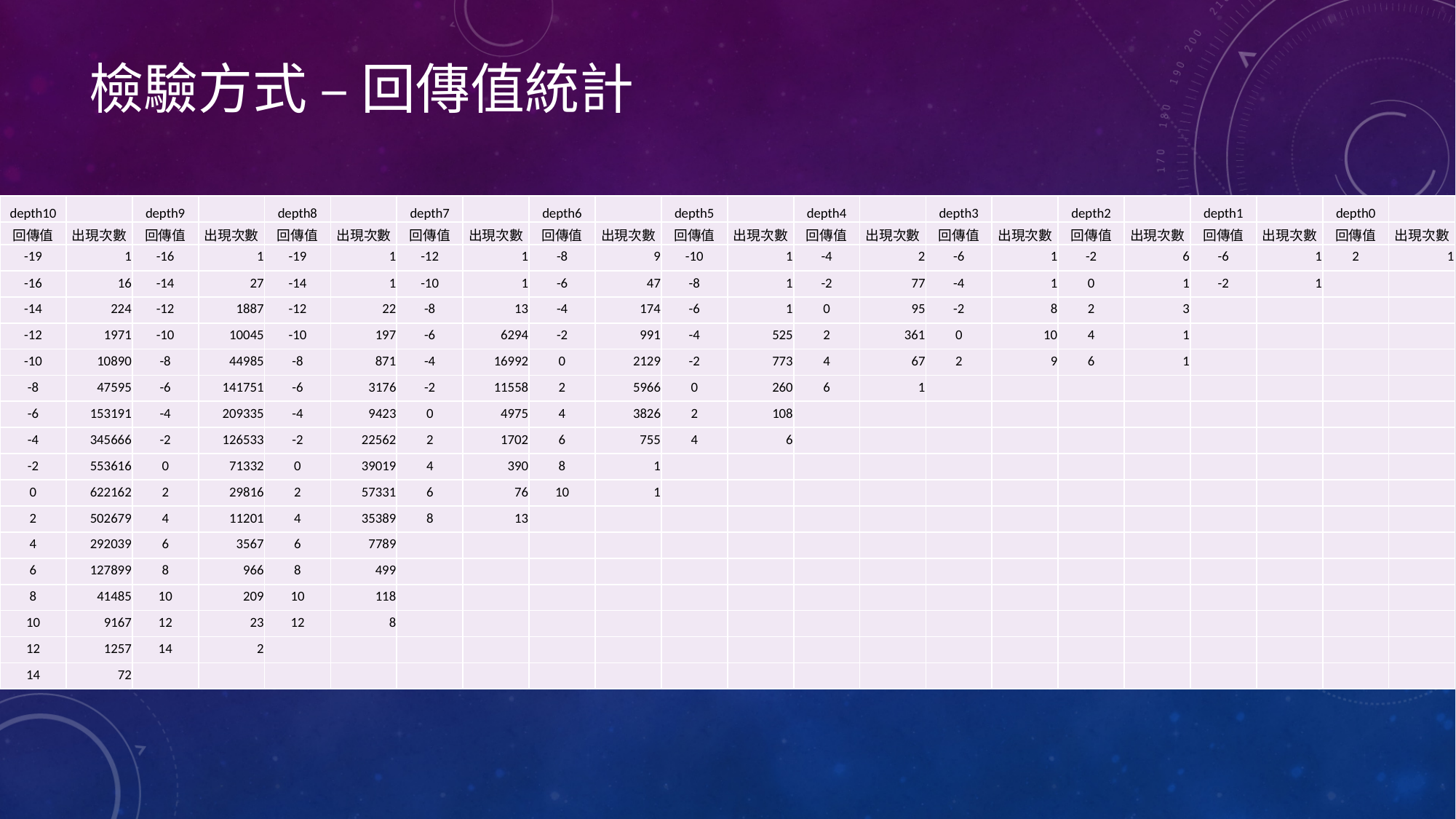

# 檢驗方式 – 回傳值統計
| depth10 |  | depth9 |  | depth8 |  | depth7 |  | depth6 |  | depth5 |  | depth4 |  | depth3 |  | depth2 |  | depth1 |  | depth0 |  |
| --- | --- | --- | --- | --- | --- | --- | --- | --- | --- | --- | --- | --- | --- | --- | --- | --- | --- | --- | --- | --- | --- |
| 回傳值 | 出現次數 | 回傳值 | 出現次數 | 回傳值 | 出現次數 | 回傳值 | 出現次數 | 回傳值 | 出現次數 | 回傳值 | 出現次數 | 回傳值 | 出現次數 | 回傳值 | 出現次數 | 回傳值 | 出現次數 | 回傳值 | 出現次數 | 回傳值 | 出現次數 |
| -19 | 1 | -16 | 1 | -19 | 1 | -12 | 1 | -8 | 9 | -10 | 1 | -4 | 2 | -6 | 1 | -2 | 6 | -6 | 1 | 2 | 1 |
| -16 | 16 | -14 | 27 | -14 | 1 | -10 | 1 | -6 | 47 | -8 | 1 | -2 | 77 | -4 | 1 | 0 | 1 | -2 | 1 |  |  |
| -14 | 224 | -12 | 1887 | -12 | 22 | -8 | 13 | -4 | 174 | -6 | 1 | 0 | 95 | -2 | 8 | 2 | 3 |  |  |  |  |
| -12 | 1971 | -10 | 10045 | -10 | 197 | -6 | 6294 | -2 | 991 | -4 | 525 | 2 | 361 | 0 | 10 | 4 | 1 |  |  |  |  |
| -10 | 10890 | -8 | 44985 | -8 | 871 | -4 | 16992 | 0 | 2129 | -2 | 773 | 4 | 67 | 2 | 9 | 6 | 1 |  |  |  |  |
| -8 | 47595 | -6 | 141751 | -6 | 3176 | -2 | 11558 | 2 | 5966 | 0 | 260 | 6 | 1 |  |  |  |  |  |  |  |  |
| -6 | 153191 | -4 | 209335 | -4 | 9423 | 0 | 4975 | 4 | 3826 | 2 | 108 |  |  |  |  |  |  |  |  |  |  |
| -4 | 345666 | -2 | 126533 | -2 | 22562 | 2 | 1702 | 6 | 755 | 4 | 6 |  |  |  |  |  |  |  |  |  |  |
| -2 | 553616 | 0 | 71332 | 0 | 39019 | 4 | 390 | 8 | 1 |  |  |  |  |  |  |  |  |  |  |  |  |
| 0 | 622162 | 2 | 29816 | 2 | 57331 | 6 | 76 | 10 | 1 |  |  |  |  |  |  |  |  |  |  |  |  |
| 2 | 502679 | 4 | 11201 | 4 | 35389 | 8 | 13 |  |  |  |  |  |  |  |  |  |  |  |  |  |  |
| 4 | 292039 | 6 | 3567 | 6 | 7789 |  |  |  |  |  |  |  |  |  |  |  |  |  |  |  |  |
| 6 | 127899 | 8 | 966 | 8 | 499 |  |  |  |  |  |  |  |  |  |  |  |  |  |  |  |  |
| 8 | 41485 | 10 | 209 | 10 | 118 |  |  |  |  |  |  |  |  |  |  |  |  |  |  |  |  |
| 10 | 9167 | 12 | 23 | 12 | 8 |  |  |  |  |  |  |  |  |  |  |  |  |  |  |  |  |
| 12 | 1257 | 14 | 2 |  |  |  |  |  |  |  |  |  |  |  |  |  |  |  |  |  |  |
| 14 | 72 |  |  |  |  |  |  |  |  |  |  |  |  |  |  |  |  |  |  |  |  |